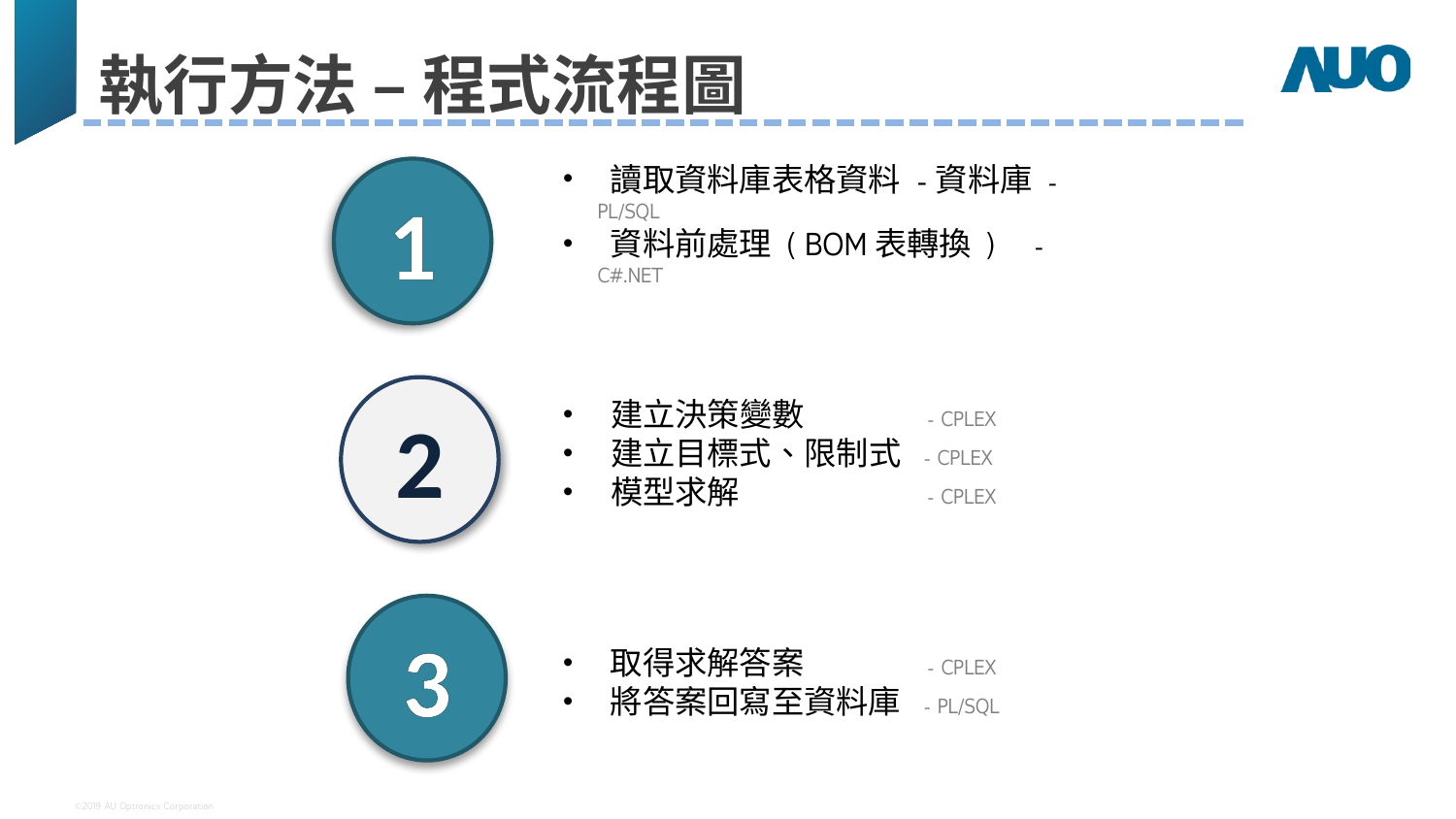

# 執行方法 – 程式流程圖
1
 讀取資料庫表格資料 -資料庫 - PL/SQL
 資料前處理 ( BOM表轉換 )    - C#.NET
2
 建立決策變數 	     - CPLEX
 建立目標式、限制式  - CPLEX
 模型求解 	     - CPLEX
3
 取得求解答案 	     - CPLEX
 將答案回寫至資料庫  - PL/SQL